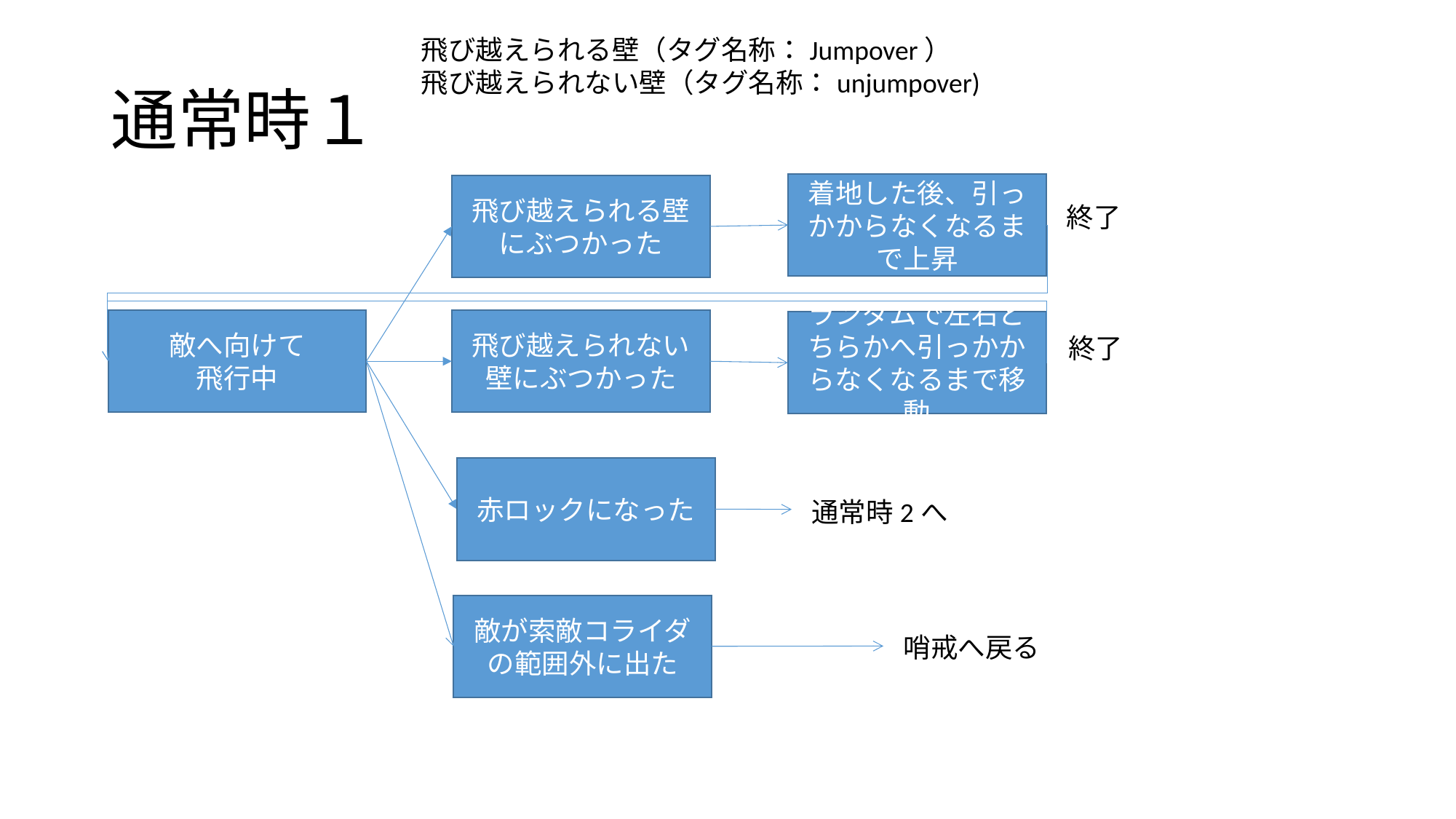

飛び越えられる壁（タグ名称：Jumpover）
飛び越えられない壁（タグ名称：unjumpover)
# 通常時１
着地した後、引っかからなくなるまで上昇
飛び越えられる壁にぶつかった
終了
敵へ向けて
飛行中
飛び越えられない壁にぶつかった
ランダムで左右どちらかへ引っかからなくなるまで移動
終了
赤ロックになった
通常時2へ
敵が索敵コライダの範囲外に出た
哨戒へ戻る